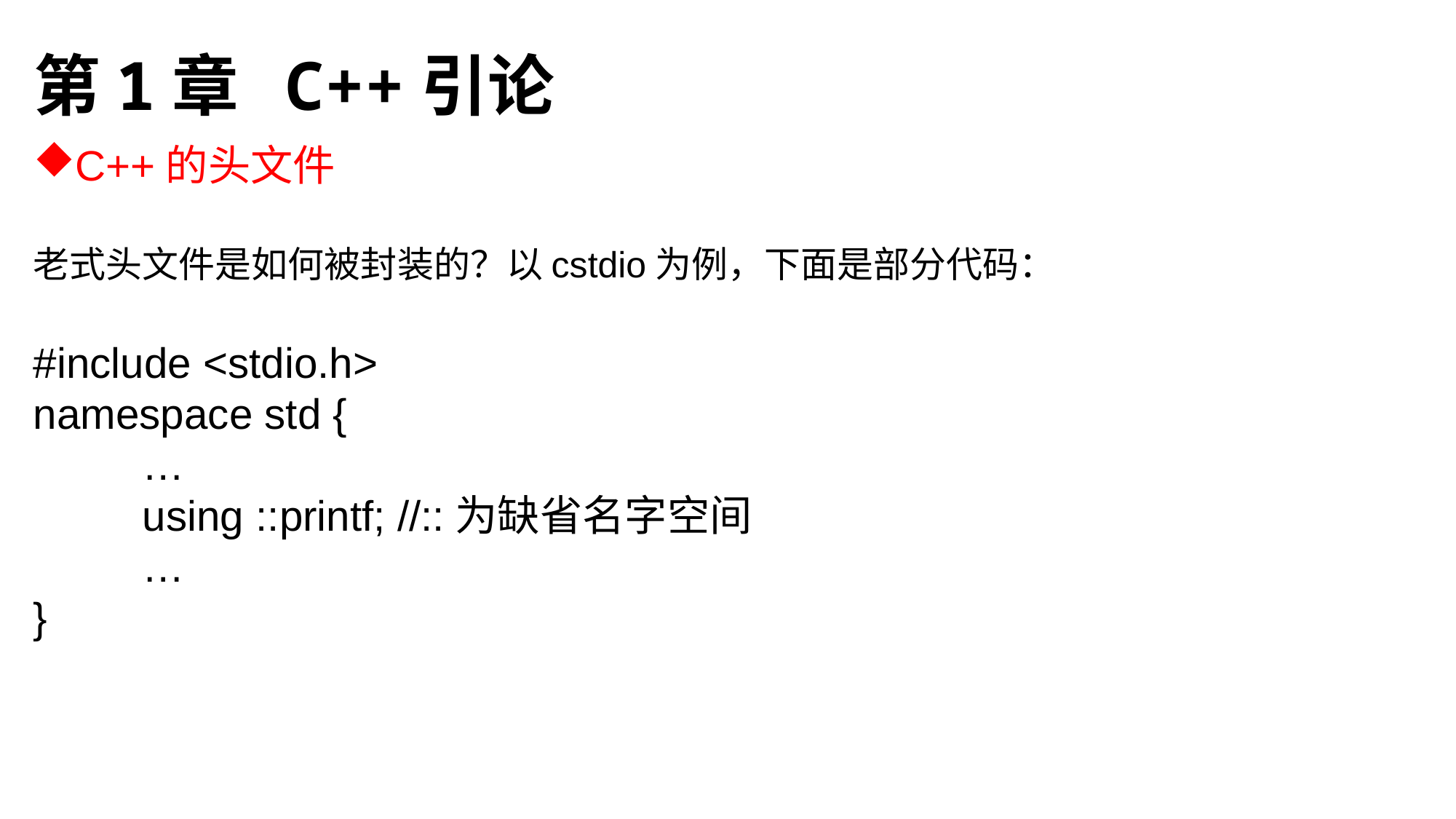

# 第1章  C++引论
C++的头文件

老式头文件是如何被封装的？以cstdio为例，下面是部分代码：

#include <stdio.h>
namespace std {
   	…
	using ::printf; //::为缺省名字空间
   	…
}